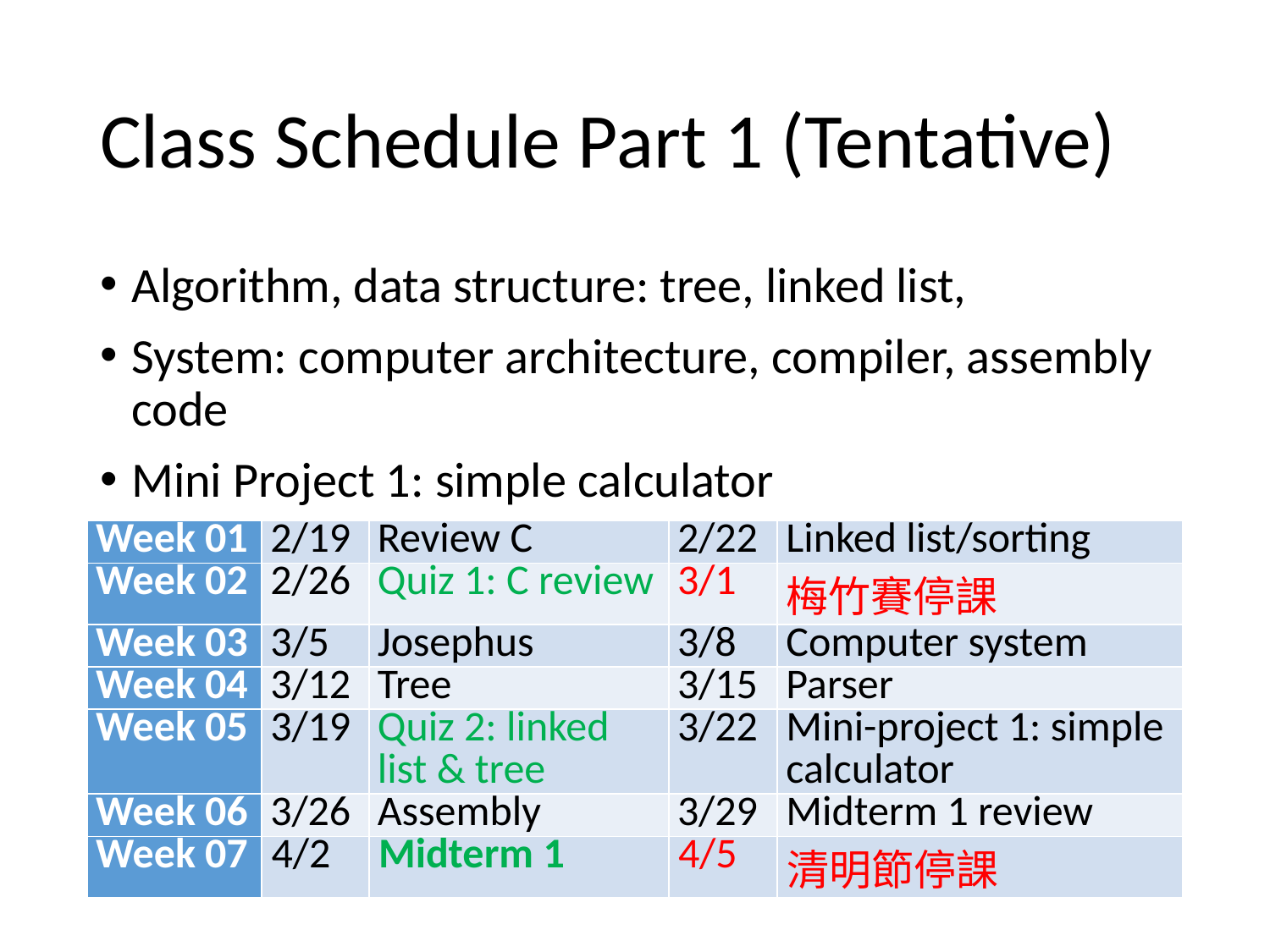

# Class Schedule Part 1 (Tentative)
Algorithm, data structure: tree, linked list,
System: computer architecture, compiler, assembly code
Mini Project 1: simple calculator
| Week 01 | 2/19 | Review C | 2/22 | Linked list/sorting |
| --- | --- | --- | --- | --- |
| Week 02 | 2/26 | Quiz 1: C review | 3/1 | 梅竹賽停課 |
| Week 03 | 3/5 | Josephus | 3/8 | Computer system |
| Week 04 | 3/12 | Tree | 3/15 | Parser |
| Week 05 | 3/19 | Quiz 2: linked list & tree | 3/22 | Mini-project 1: simple calculator |
| Week 06 | 3/26 | Assembly | 3/29 | Midterm 1 review |
| Week 07 | 4/2 | Midterm 1 | 4/5 | 清明節停課 |